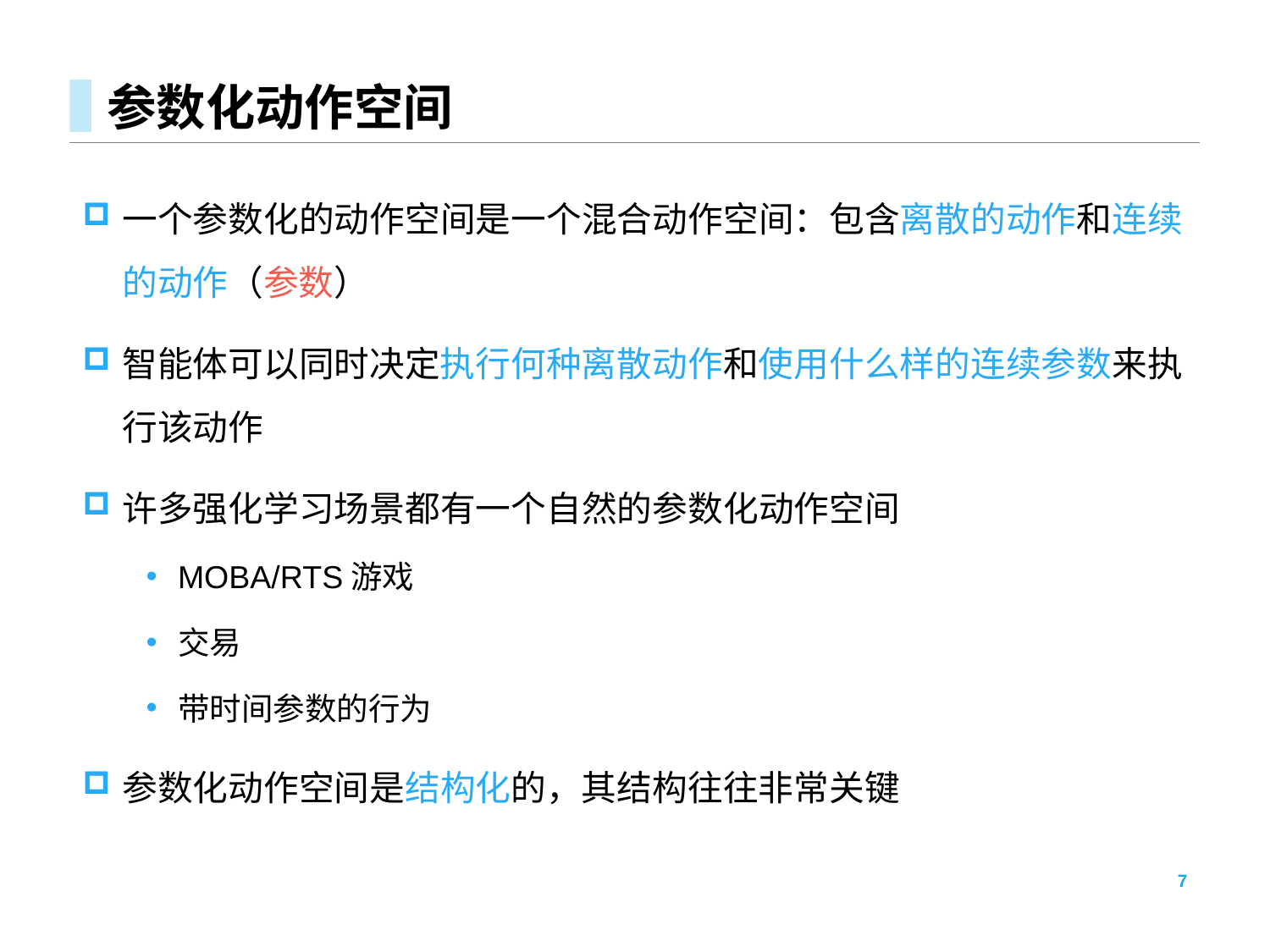

# 参数化动作空间
一个参数化的动作空间是一个混合动作空间：包含离散的动作和连续的动作（参数）
智能体可以同时决定执行何种离散动作和使用什么样的连续参数来执行该动作
许多强化学习场景都有一个自然的参数化动作空间
MOBA/RTS游戏
交易
带时间参数的行为
参数化动作空间是结构化的，其结构往往非常关键
7